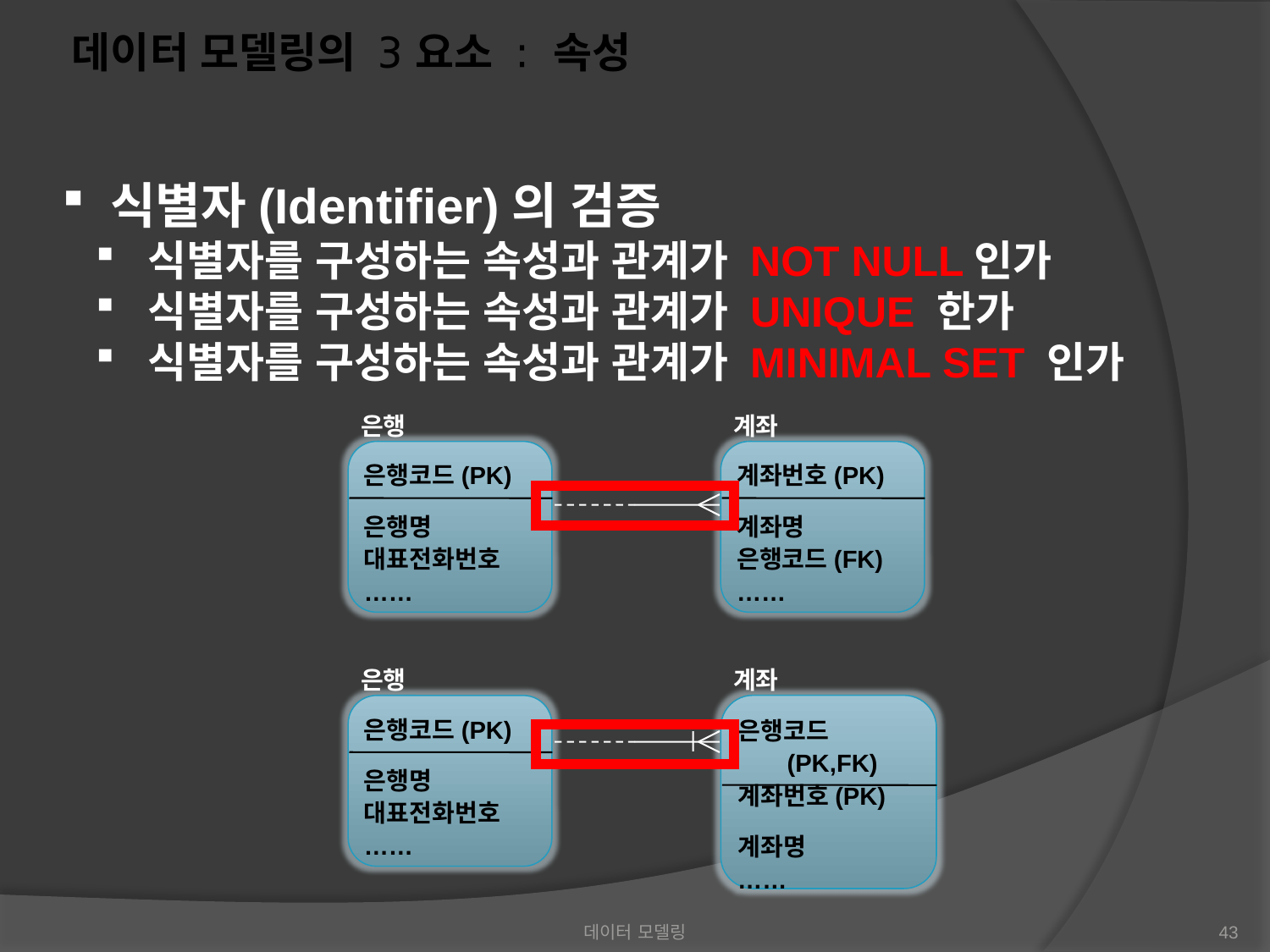

데이터 모델링의 3요소 : 속성
 식별자(Identifier)의 검증
 식별자를 구성하는 속성과 관계가 NOT NULL인가
 식별자를 구성하는 속성과 관계가 UNIQUE 한가
 식별자를 구성하는 속성과 관계가 MINIMAL SET 인가

은행
계좌
은행코드(PK)

은행명
대표전화번호
……
계좌번호(PK)

계좌명
은행코드(FK)
……

계좌
은행
은행코드(PK,FK)
계좌번호(PK)

계좌명
……
은행코드(PK)

은행명
대표전화번호
……

데이터 모델링
43